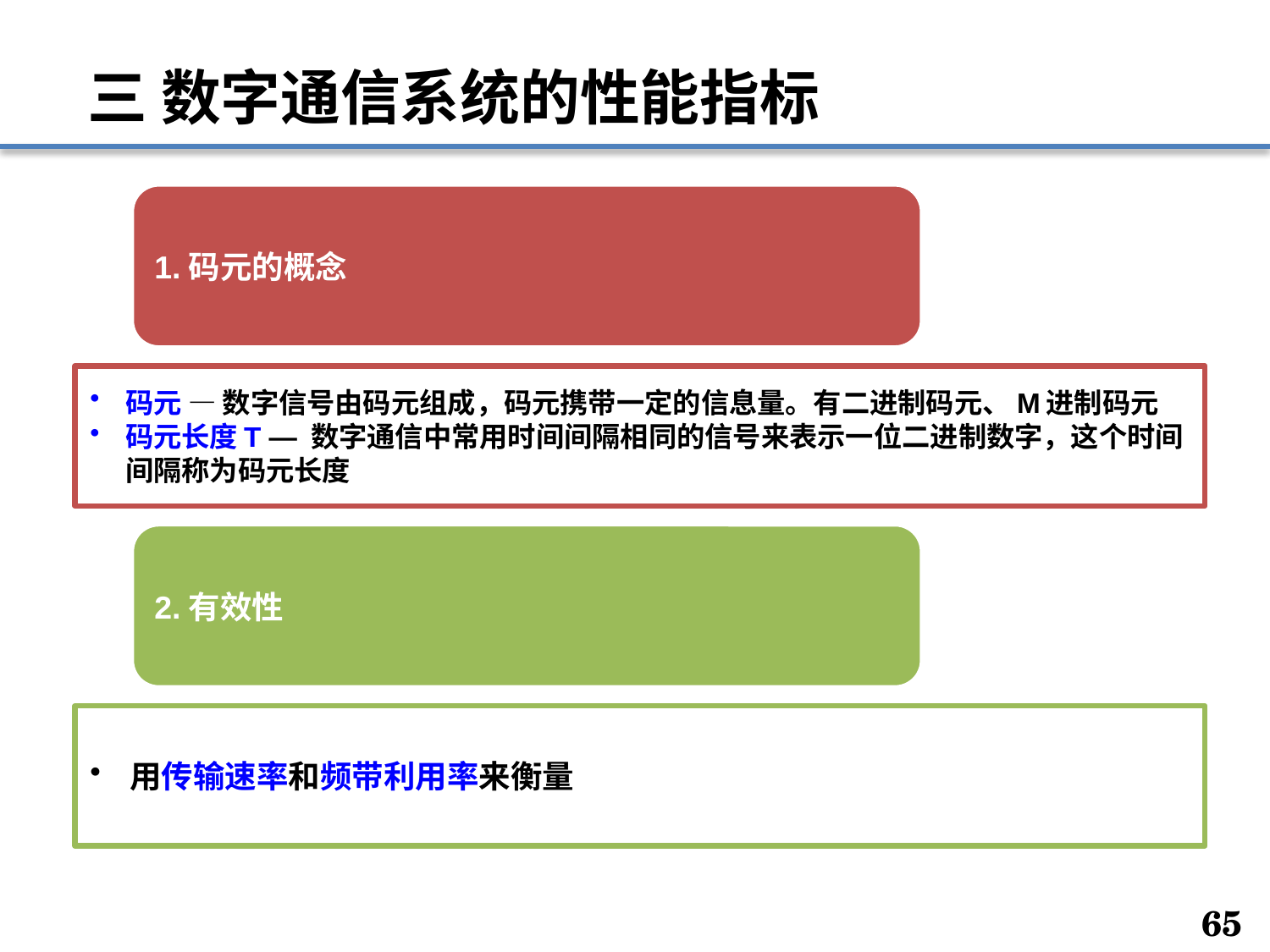

# 三 数字通信系统的性能指标
1.码元的概念
码元 — 数字信号由码元组成，码元携带一定的信息量。有二进制码元、M进制码元
码元长度T — 数字通信中常用时间间隔相同的信号来表示一位二进制数字，这个时间间隔称为码元长度
2.有效性
用传输速率和频带利用率来衡量
65